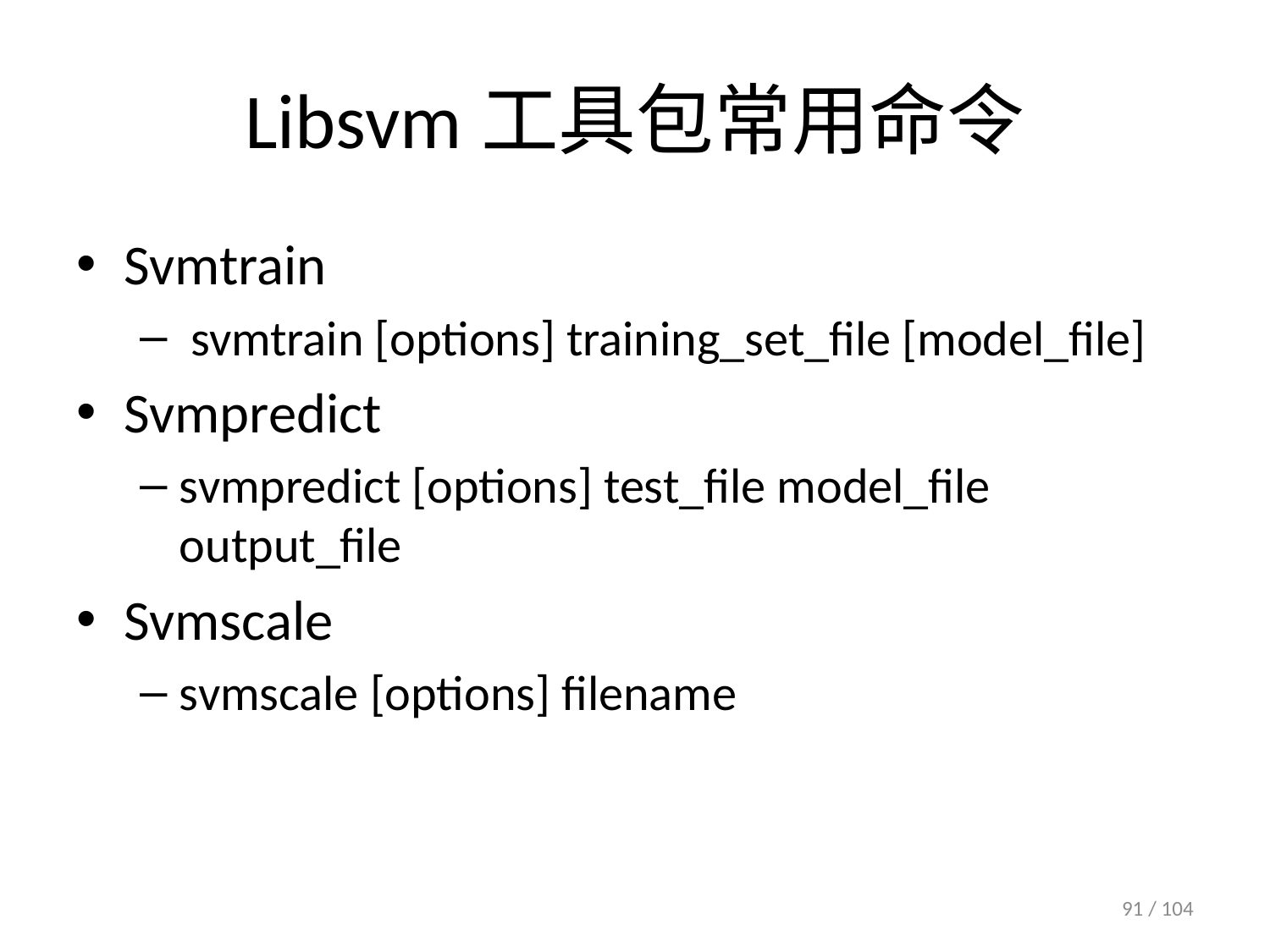

# Libsvm工具包常用命令
Svmtrain
 svmtrain [options] training_set_file [model_file]
Svmpredict
svmpredict [options] test_file model_file output_file
Svmscale
svmscale [options] filename

91